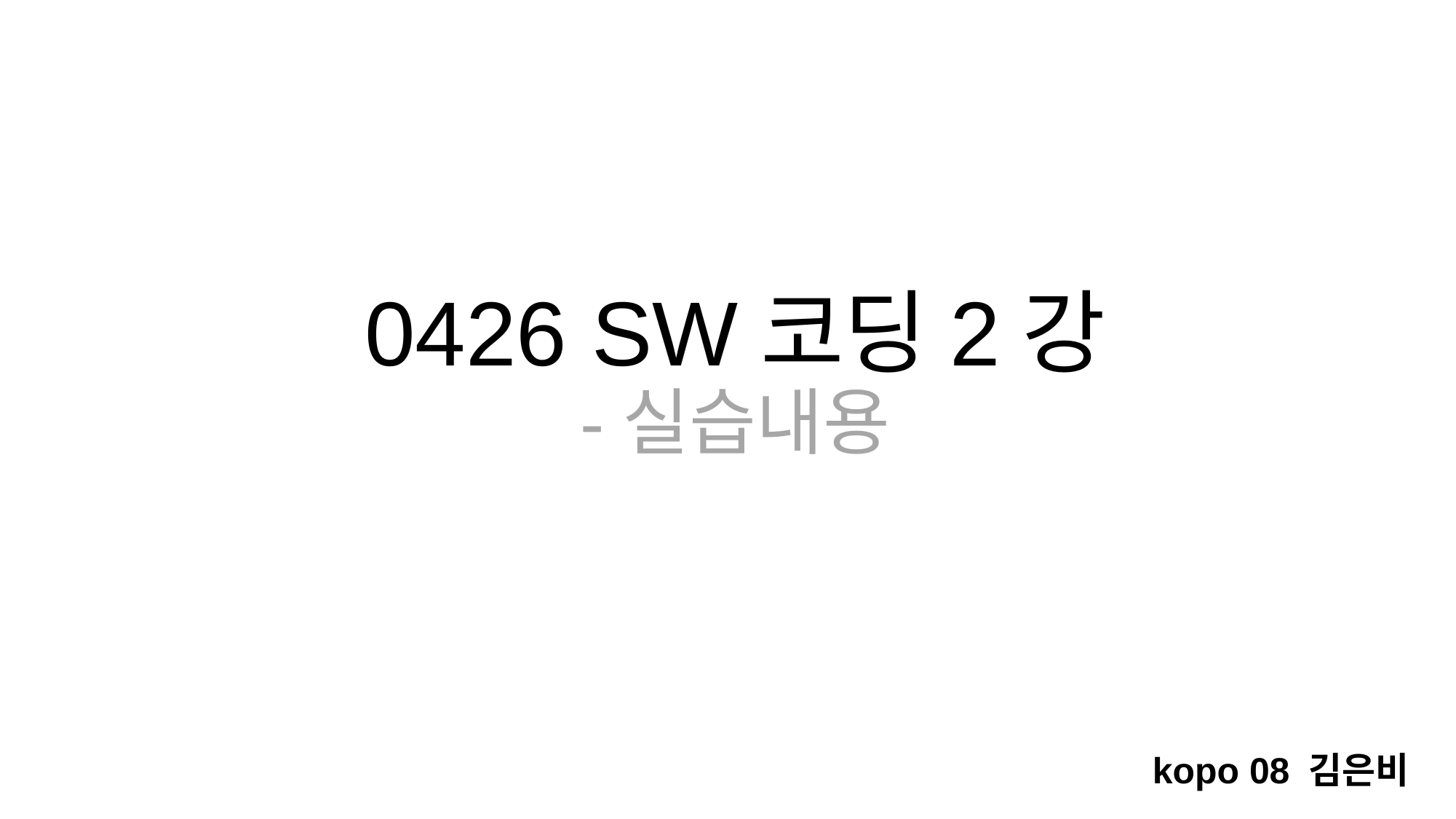

# 0426 SW코딩2강 -실습내용
kopo 08 김은비